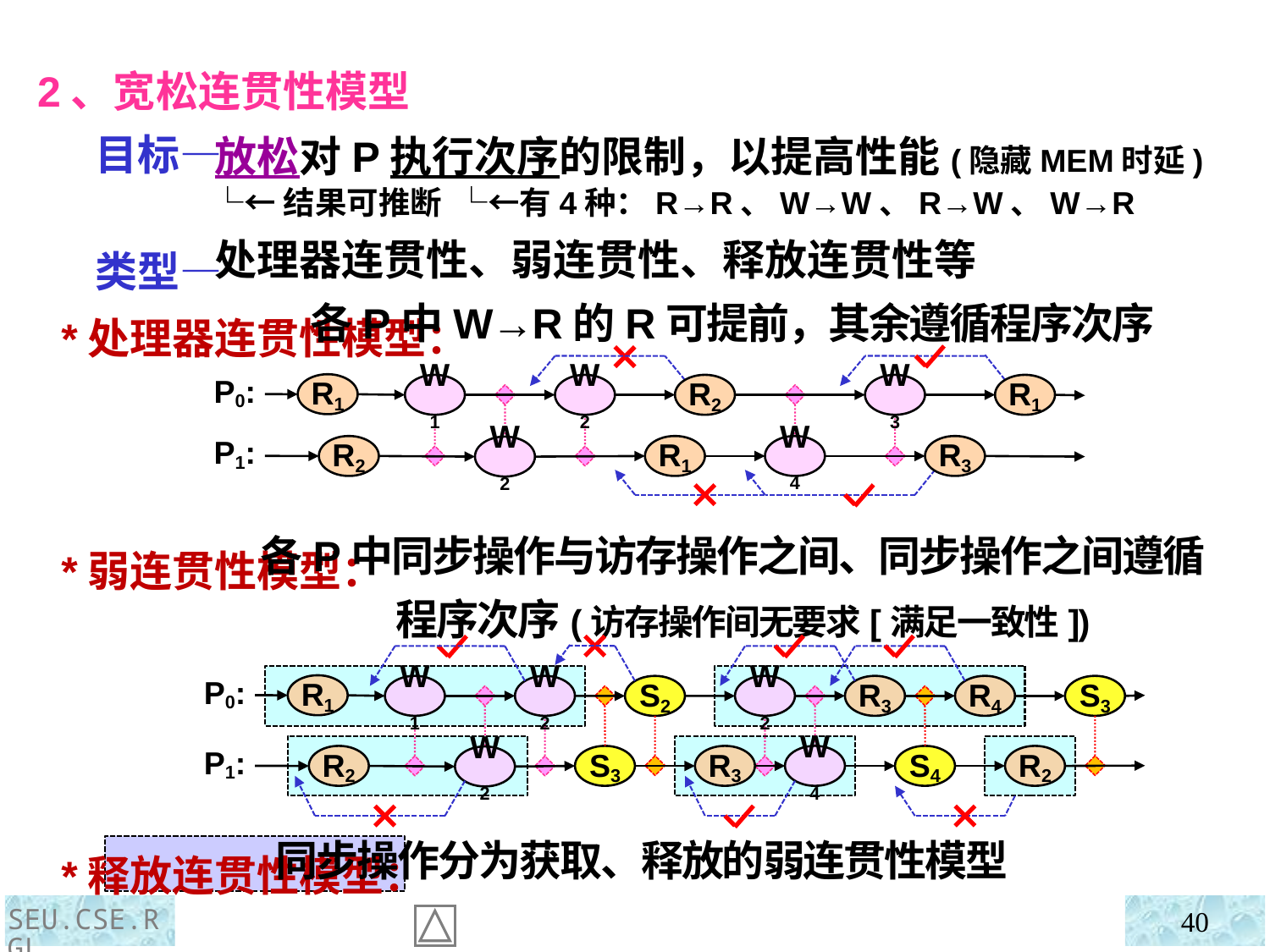

2、宽松连贯性模型
     目标—

     类型—
  *处理器连贯性模型：

  *弱连贯性模型：

  *释放连贯性模型：
      放松对P执行次序的限制，以提高性能(隐藏MEM时延)
         └←结果可推断  └←有4种：R→R、W→W、R→W、W→R
      处理器连贯性、弱连贯性、释放连贯性等
                各P中W→R的R可提前，其余遵循程序次序

             各P中同步操作与访存操作之间、同步操作之间遵循程序次序(访存操作间无要求[满足一致性])

               同步操作分为获取、释放的弱连贯性模型
R1
P0:
W1
W2
R2
W3
R1

P1:
R2
R1
W4
R3
W2

R1
P0:
W1
W2
W2
R3
R4
S3
S2

S4
P1:
R2
S3
R3
W4
R2
W2

SEU.CSE.RGL
40